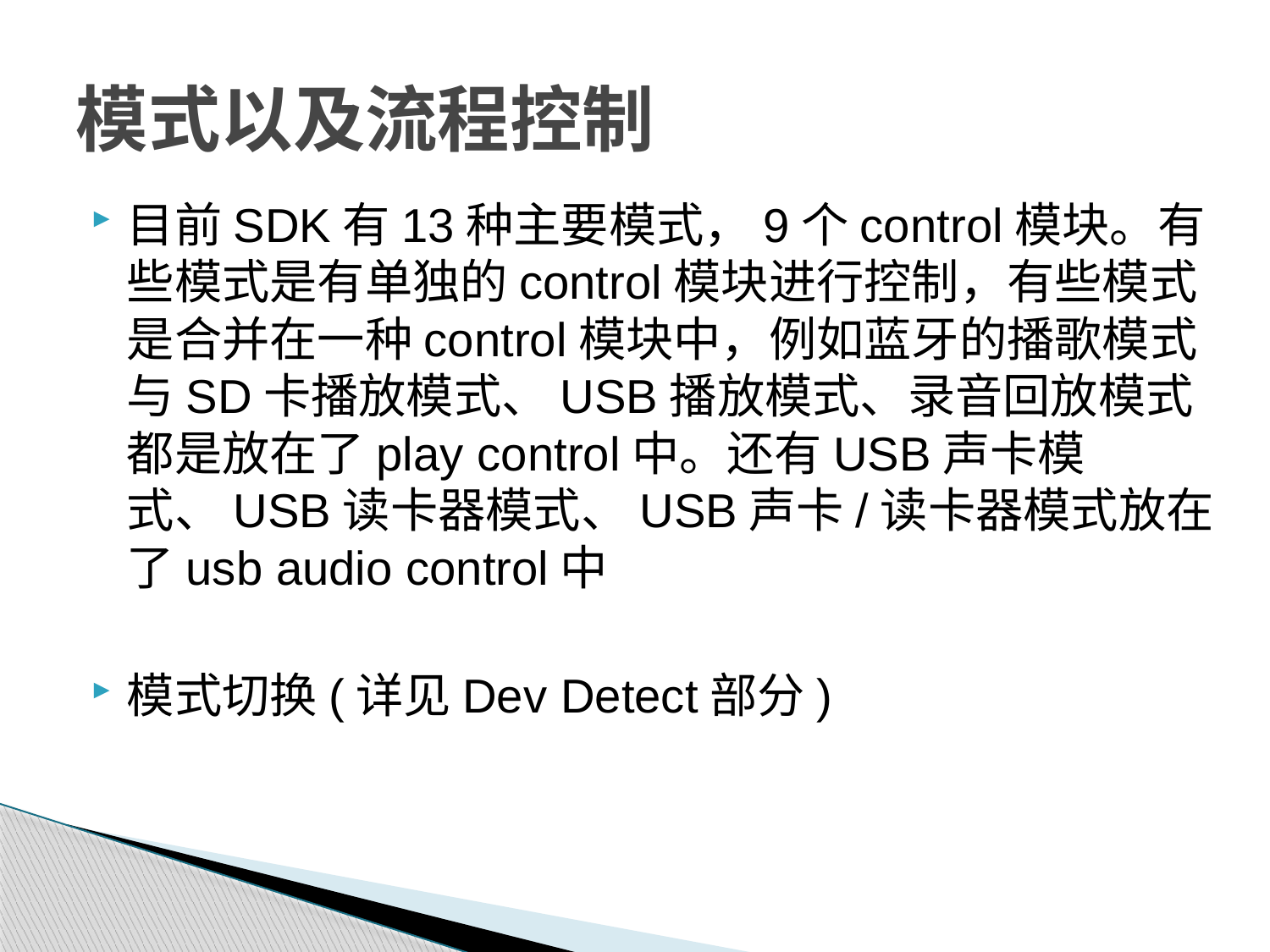

# 模式以及流程控制
目前SDK有13种主要模式，9个control模块。有些模式是有单独的control模块进行控制，有些模式是合并在一种control模块中，例如蓝牙的播歌模式与SD卡播放模式、USB播放模式、录音回放模式都是放在了play control中。还有USB声卡模式、USB读卡器模式、USB声卡/读卡器模式放在了usb audio control中

模式切换(详见Dev Detect部分)